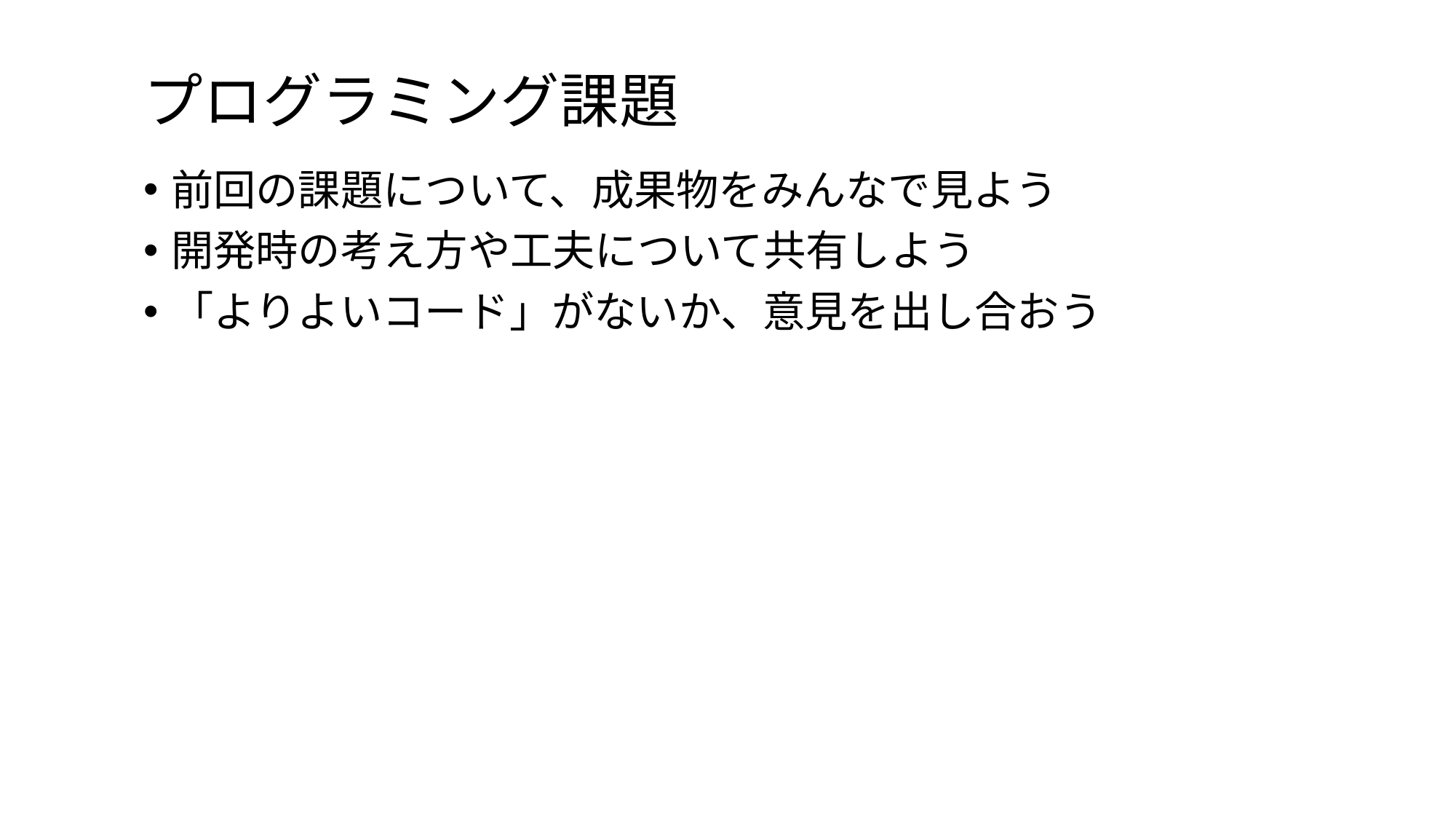

# プログラミング課題
前回の課題について、成果物をみんなで見よう
開発時の考え方や工夫について共有しよう
「よりよいコード」がないか、意見を出し合おう